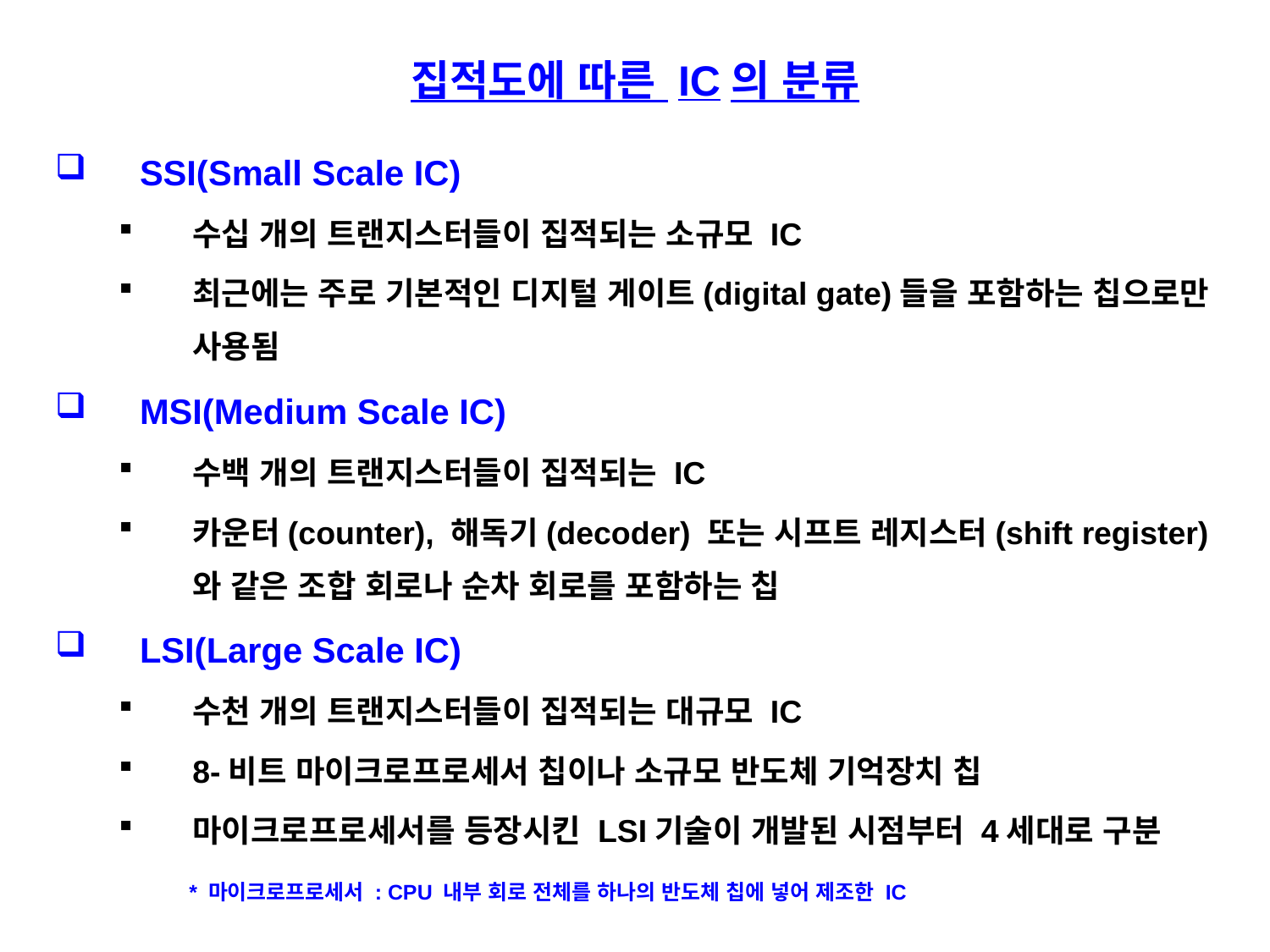

# 집적도에 따른 IC의 분류
SSI(Small Scale IC)
수십 개의 트랜지스터들이 집적되는 소규모 IC
최근에는 주로 기본적인 디지털 게이트(digital gate)들을 포함하는 칩으로만 사용됨
MSI(Medium Scale IC)
수백 개의 트랜지스터들이 집적되는 IC
카운터(counter), 해독기(decoder) 또는 시프트 레지스터(shift register)와 같은 조합 회로나 순차 회로를 포함하는 칩
LSI(Large Scale IC)
수천 개의 트랜지스터들이 집적되는 대규모 IC
8-비트 마이크로프로세서 칩이나 소규모 반도체 기억장치 칩
마이크로프로세서를 등장시킨 LSI기술이 개발된 시점부터 4세대로 구분
         * 마이크로프로세서 : CPU 내부 회로 전체를 하나의 반도체 칩에 넣어 제조한 IC